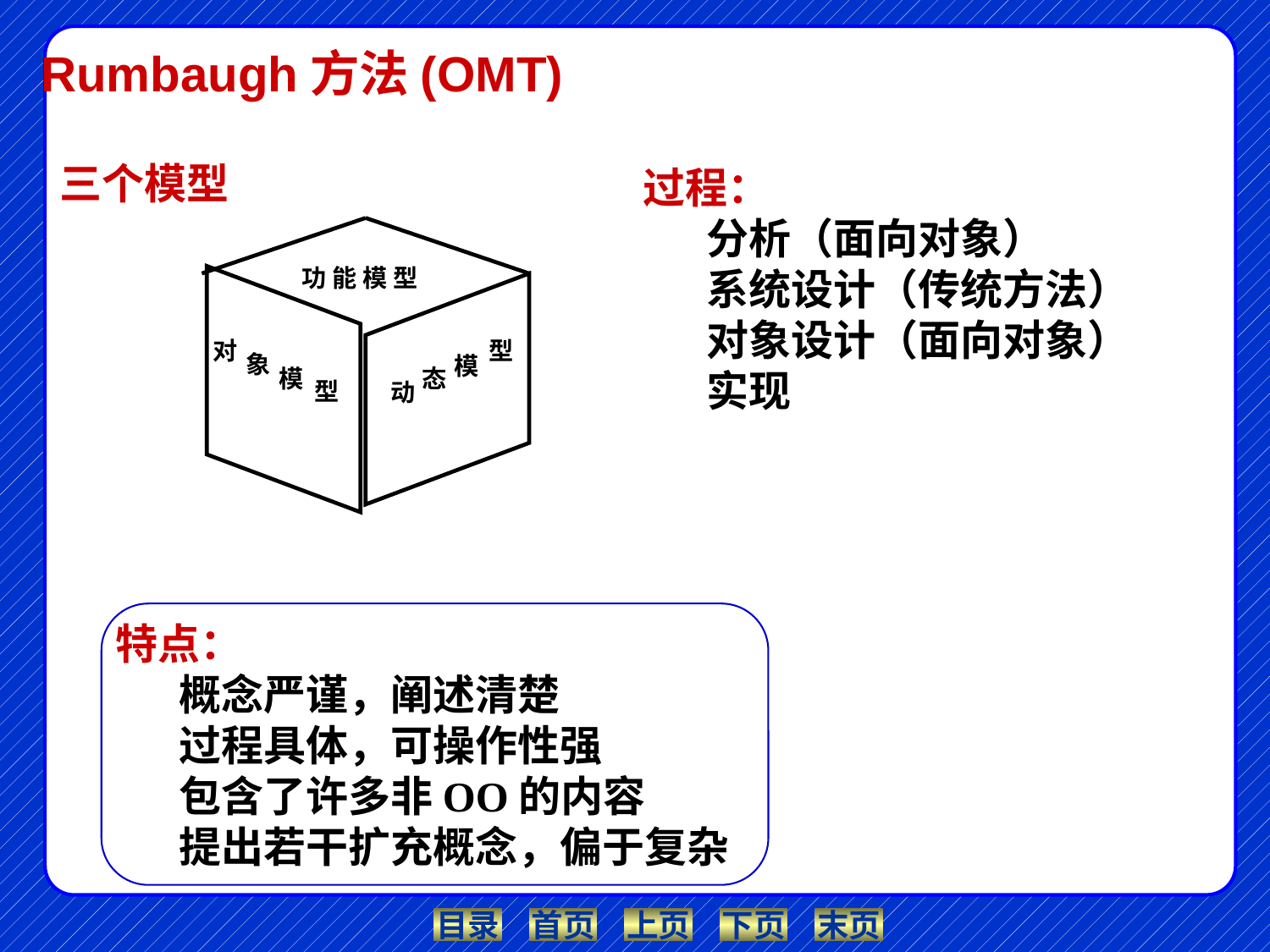

99
Rumbaugh方法(OMT)
三个模型
过程：
分析（面向对象）
系统设计（传统方法）
对象设计（面向对象）
实现

功 能 模 型

对
型
象
模
模
态
型
动
特点：
概念严谨，阐述清楚
过程具体，可操作性强
包含了许多非OO的内容
提出若干扩充概念，偏于复杂